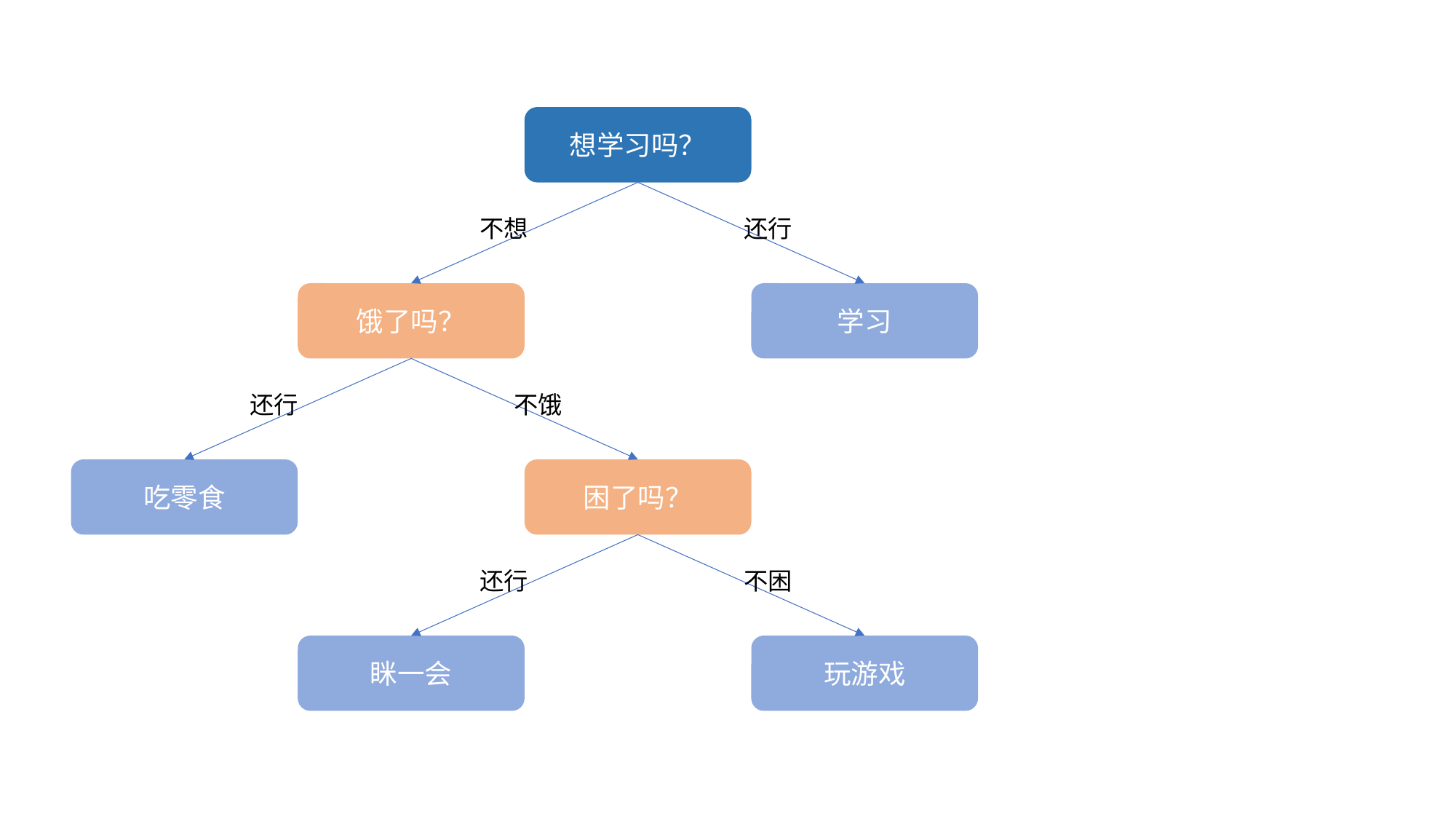

想学习吗？
不想
还行
饿了吗？
学习
还行
不饿
吃零食
困了吗？
还行
不困
眯一会
玩游戏